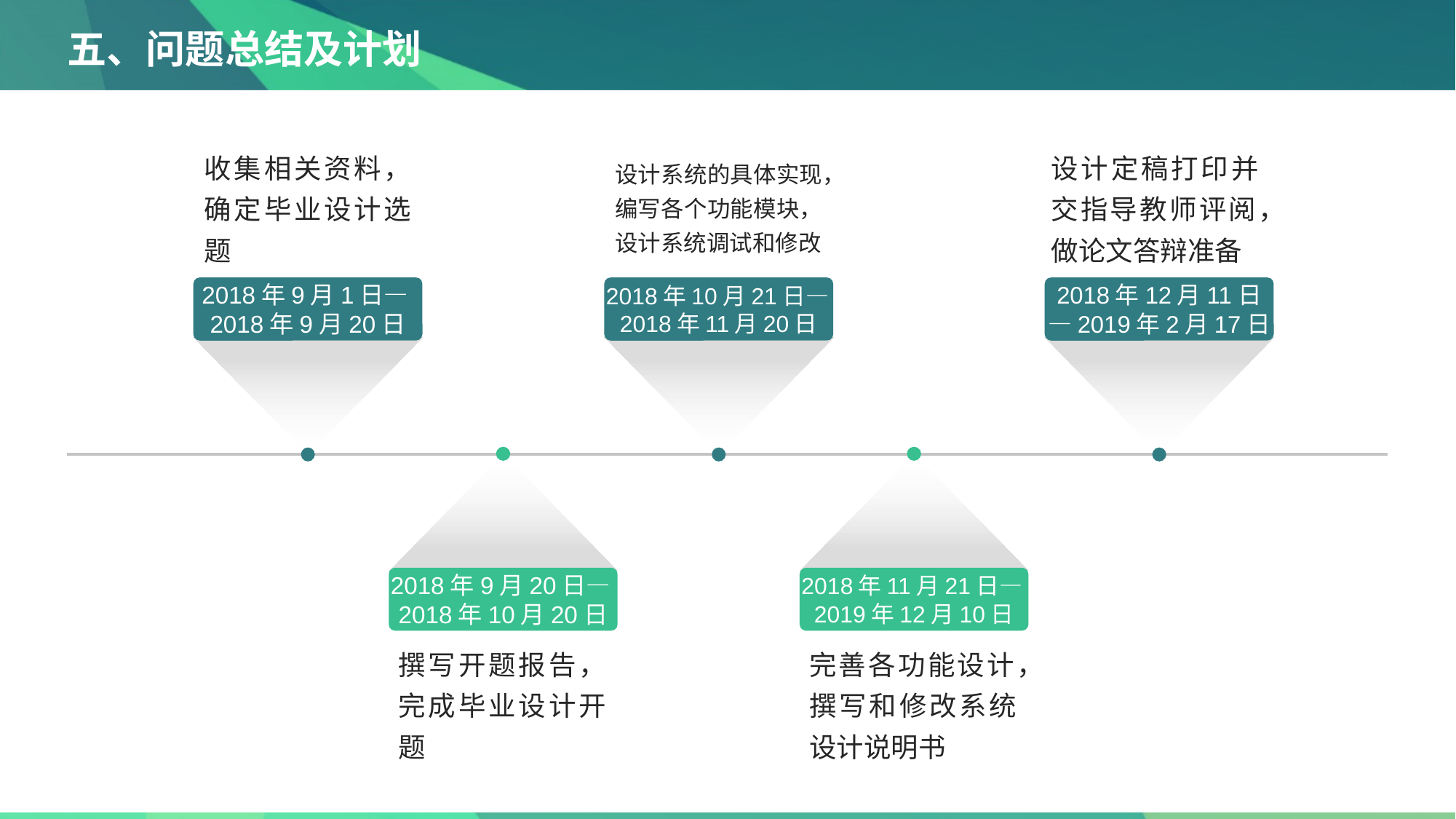

五、问题总结及计划
收集相关资料，确定毕业设计选题
设计系统的具体实现，编写各个功能模块，设计系统调试和修改
设计定稿打印并交指导教师评阅，做论文答辩准备
2018年9月1日—2018年9月20日
2018年10月21日—2018年11月20日
2018年12月11日—2019年2月17日

2018年9月20日—2018年10月20日
2018年11月21日—2019年12月10日
撰写开题报告，完成毕业设计开题
完善各功能设计，撰写和修改系统设计说明书